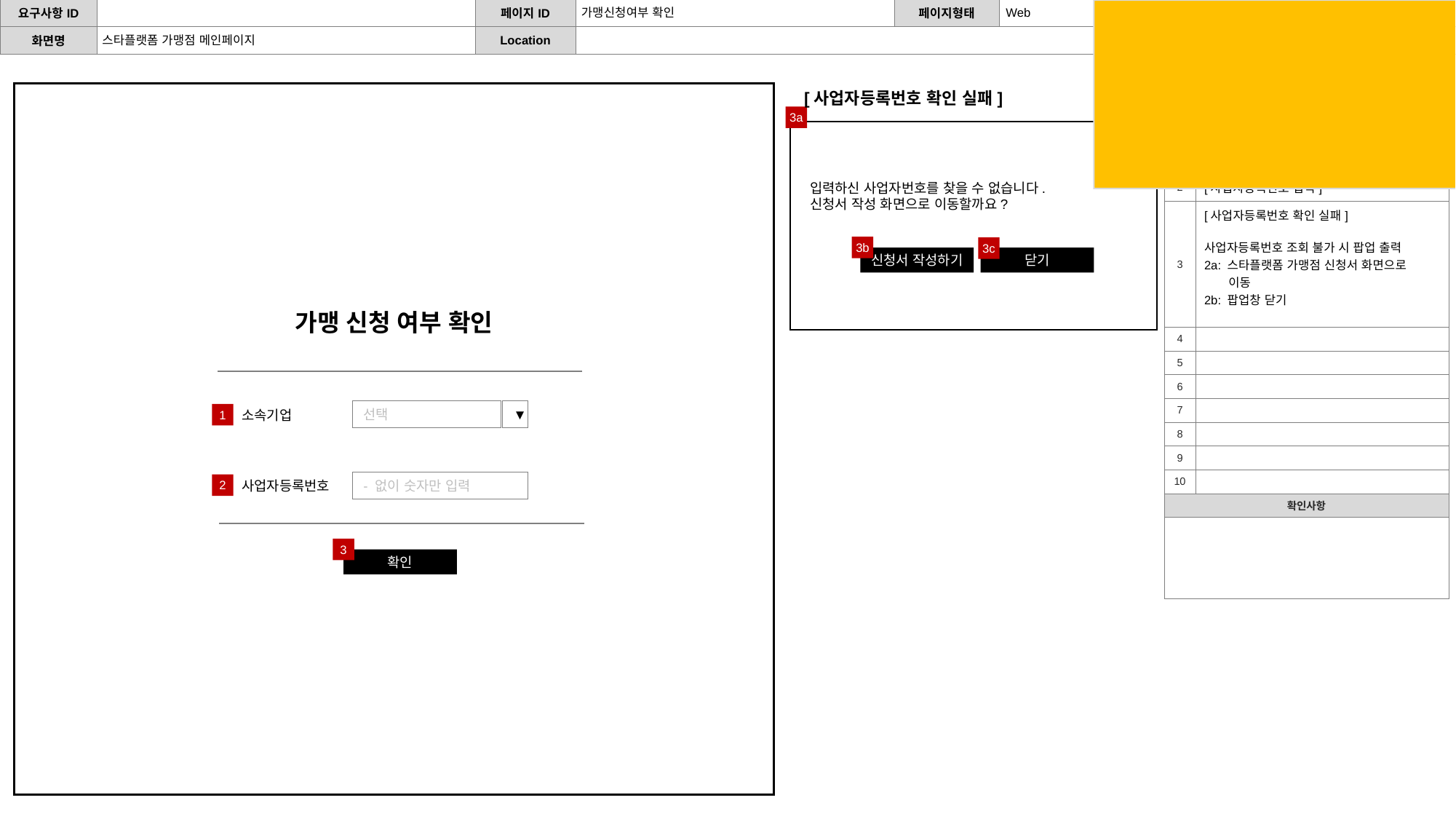

가맹신청여부 확인
Web
박세곤
스타플랫폼 가맹점 메인페이지
| Description |  |
| --- | --- |
|  |  |
| 1 | 소속기업 선택 콤보박스 선택 ‘기업기본’ 테이블 기업명 목록 출력 |
| 2 | [사업자등록번호 입력] |
| 3 | [사업자등록번호 확인 실패] 사업자등록번호 조회 불가 시 팝업 출력 2a: 스타플랫폼 가맹점 신청서 화면으로 이동 2b: 팝업창 닫기 |
| 4 |  |
| 5 |  |
| 6 |  |
| 7 |  |
| 8 |  |
| 9 |  |
| 10 |  |
| 확인사항 |  |
|  |  |
[사업자등록번호 확인 실패]

3a

입력하신 사업자번호를 찾을 수 없습니다.
신청서 작성 화면으로 이동할까요?
3b
3c
닫기
신청서 작성하기
가맹 신청 여부 확인
선택
▼
소속기업
1
- 없이 숫자만 입력
사업자등록번호
2
3
확인